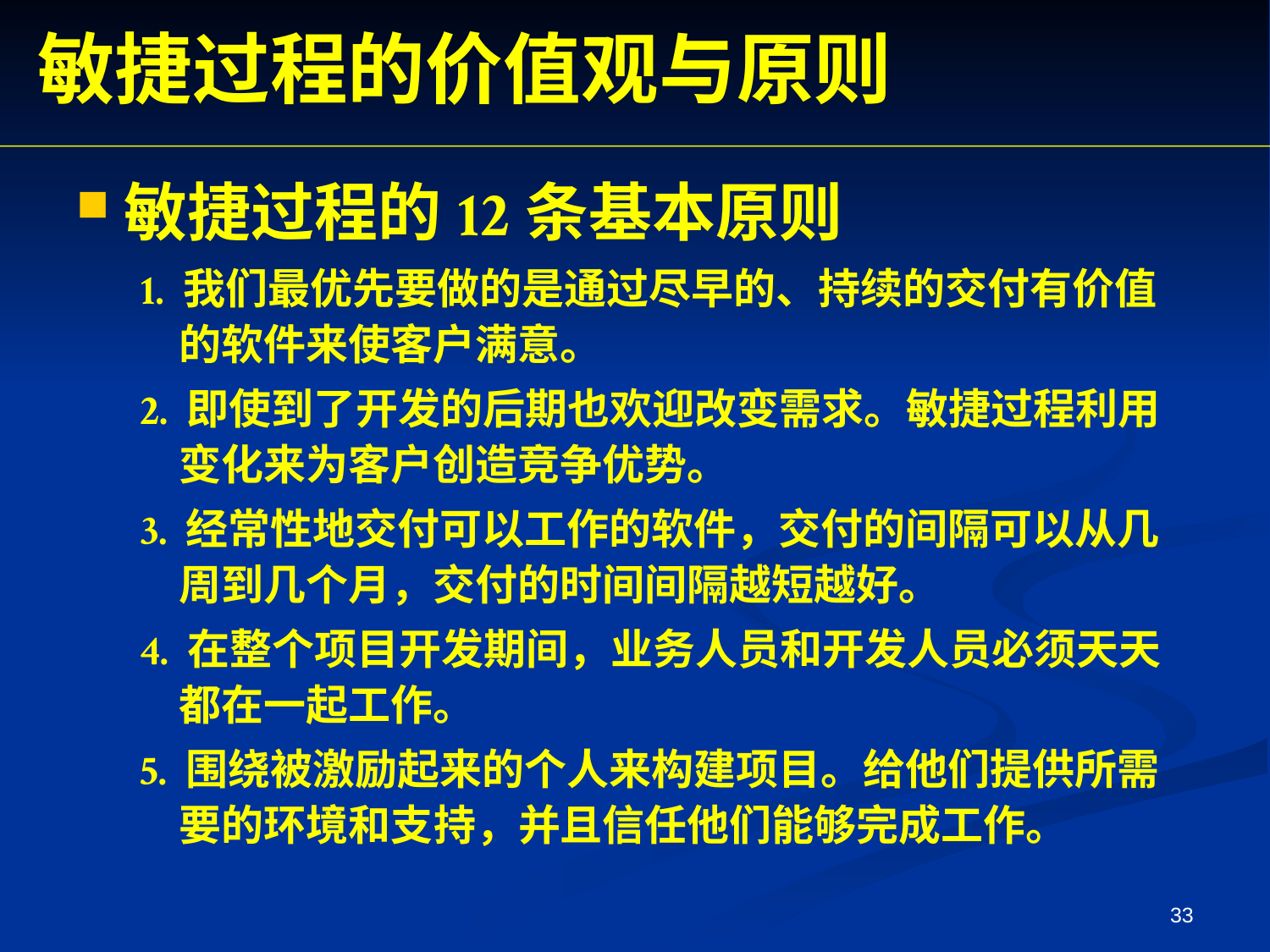

敏捷过程的价值观与原则

敏捷过程的12条基本原则
1. 我们最优先要做的是通过尽早的、持续的交付有价值的软件来使客户满意。
2. 即使到了开发的后期也欢迎改变需求。敏捷过程利用变化来为客户创造竞争优势。
3. 经常性地交付可以工作的软件，交付的间隔可以从几周到几个月，交付的时间间隔越短越好。
4. 在整个项目开发期间，业务人员和开发人员必须天天都在一起工作。
5. 围绕被激励起来的个人来构建项目。给他们提供所需要的环境和支持，并且信任他们能够完成工作。
33